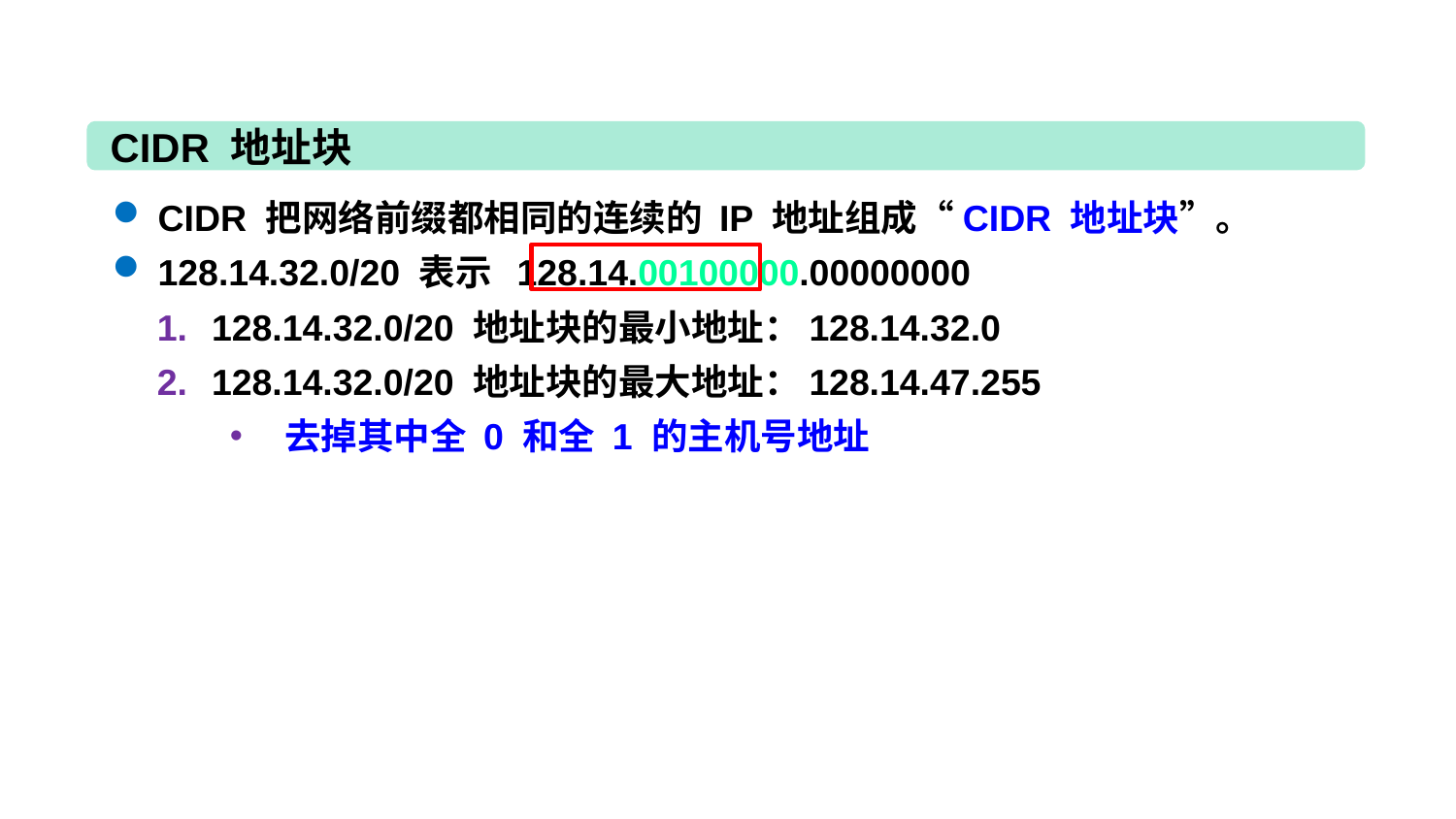

CIDR 地址块

CIDR 把网络前缀都相同的连续的 IP 地址组成“CIDR 地址块”。
128.14.32.0/20 表示  128.14.00100000.00000000
128.14.32.0/20 地址块的最小地址：128.14.32.0
128.14.32.0/20 地址块的最大地址：128.14.47.255
去掉其中全 0 和全 1 的主机号地址

117